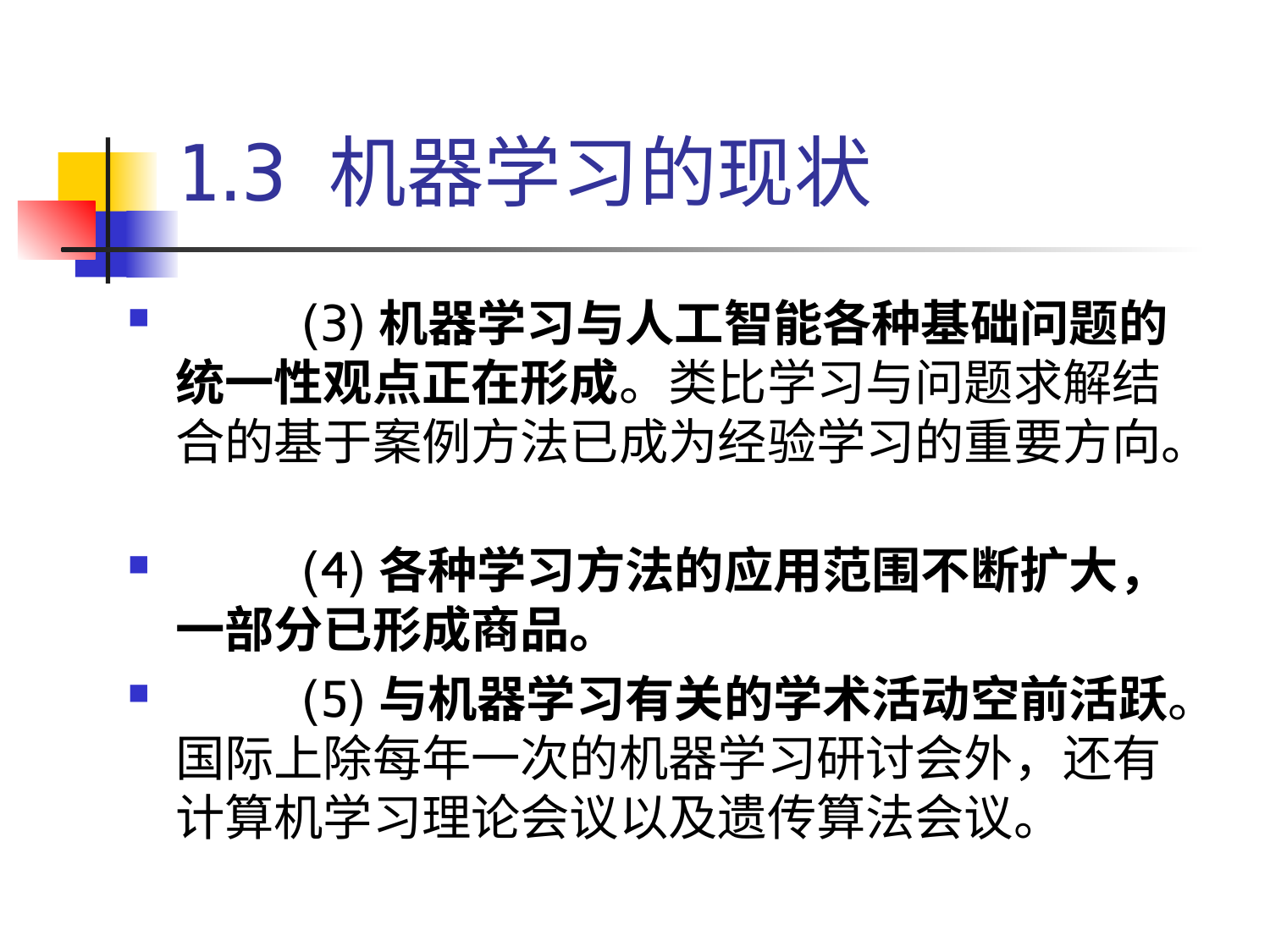

# 1.3 机器学习的现状
 	(3)机器学习与人工智能各种基础问题的统一性观点正在形成。类比学习与问题求解结合的基于案例方法已成为经验学习的重要方向。
 	(4)各种学习方法的应用范围不断扩大，一部分已形成商品。
 	(5)与机器学习有关的学术活动空前活跃。国际上除每年一次的机器学习研讨会外，还有计算机学习理论会议以及遗传算法会议。